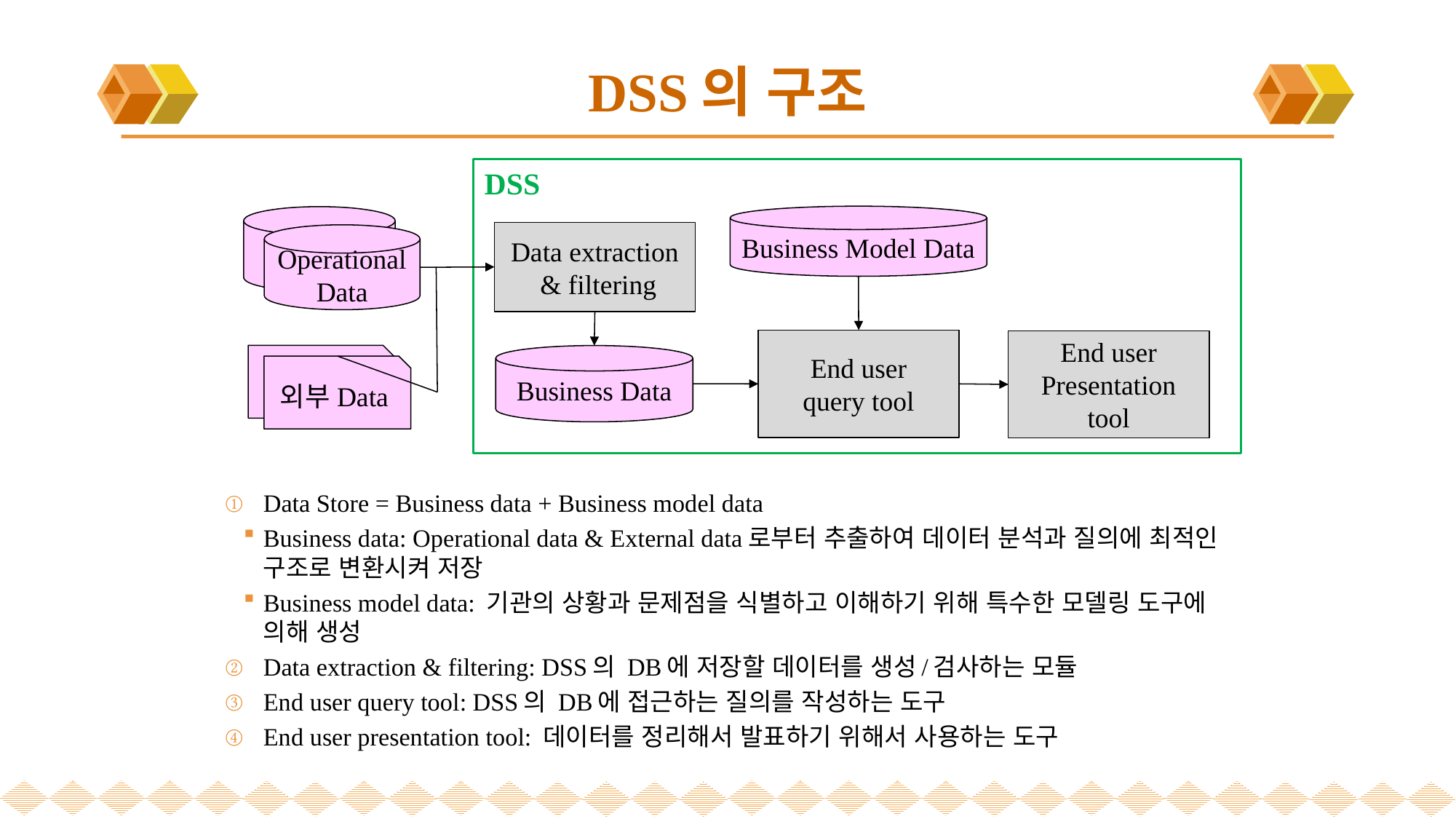

# DSS의 구조
DSS
Business Model Data
Data extraction
 & filtering
End user
query tool
End user
Presentation tool
Business Data

Operational Data

외부Data
Data Store = Business data + Business model data
Business data: Operational data & External data로부터 추출하여 데이터 분석과 질의에 최적인 구조로 변환시켜 저장
Business model data: 기관의 상황과 문제점을 식별하고 이해하기 위해 특수한 모델링 도구에 의해 생성
Data extraction & filtering: DSS의 DB에 저장할 데이터를 생성/검사하는 모듈
End user query tool: DSS의 DB에 접근하는 질의를 작성하는 도구
End user presentation tool: 데이터를 정리해서 발표하기 위해서 사용하는 도구